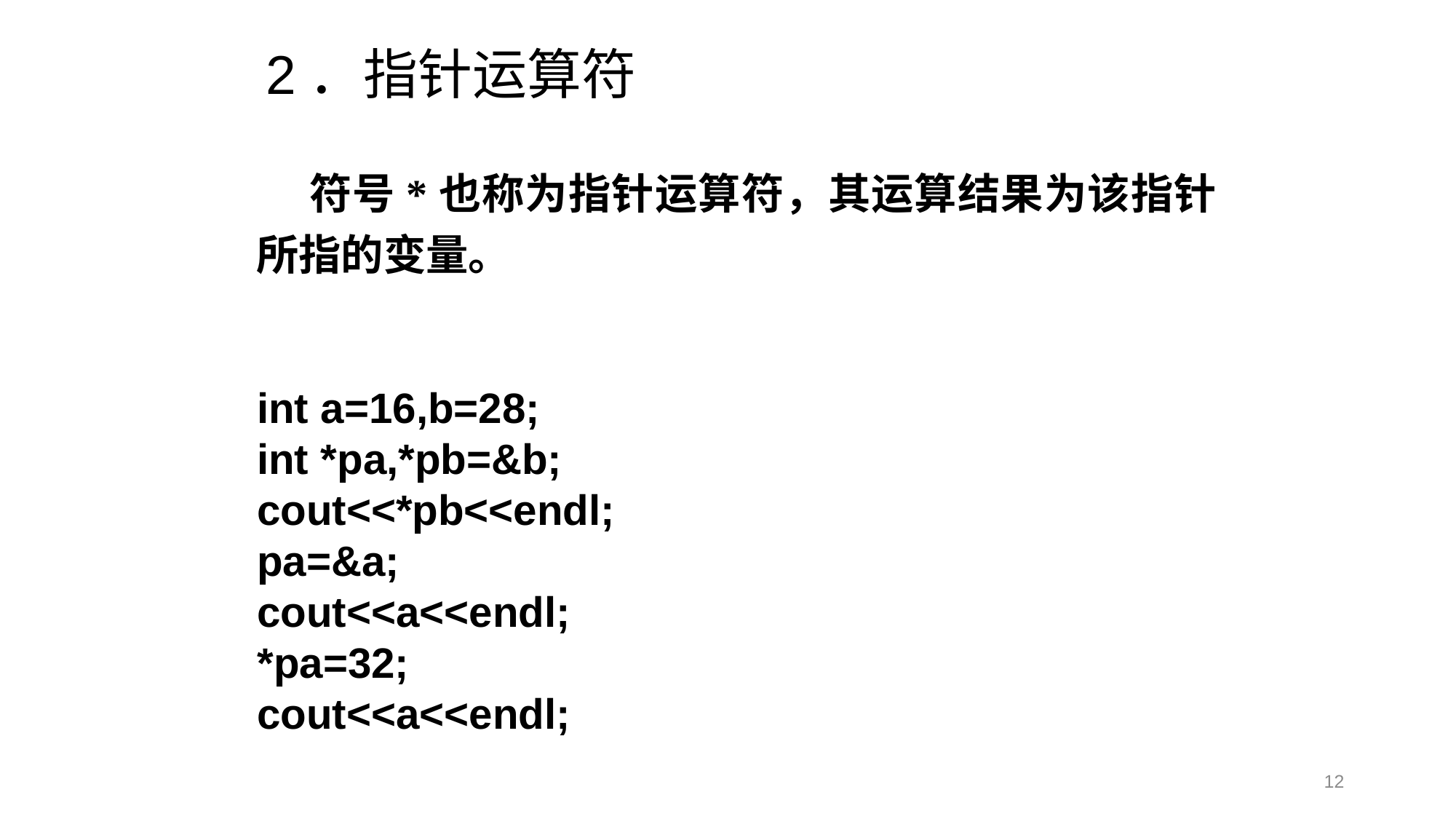

# 2．指针运算符
    符号*也称为指针运算符，其运算结果为该指针所指的变量。
int a=16,b=28;
int *pa,*pb=&b;
cout<<*pb<<endl;
pa=&a;
cout<<a<<endl;
*pa=32;
cout<<a<<endl;
12